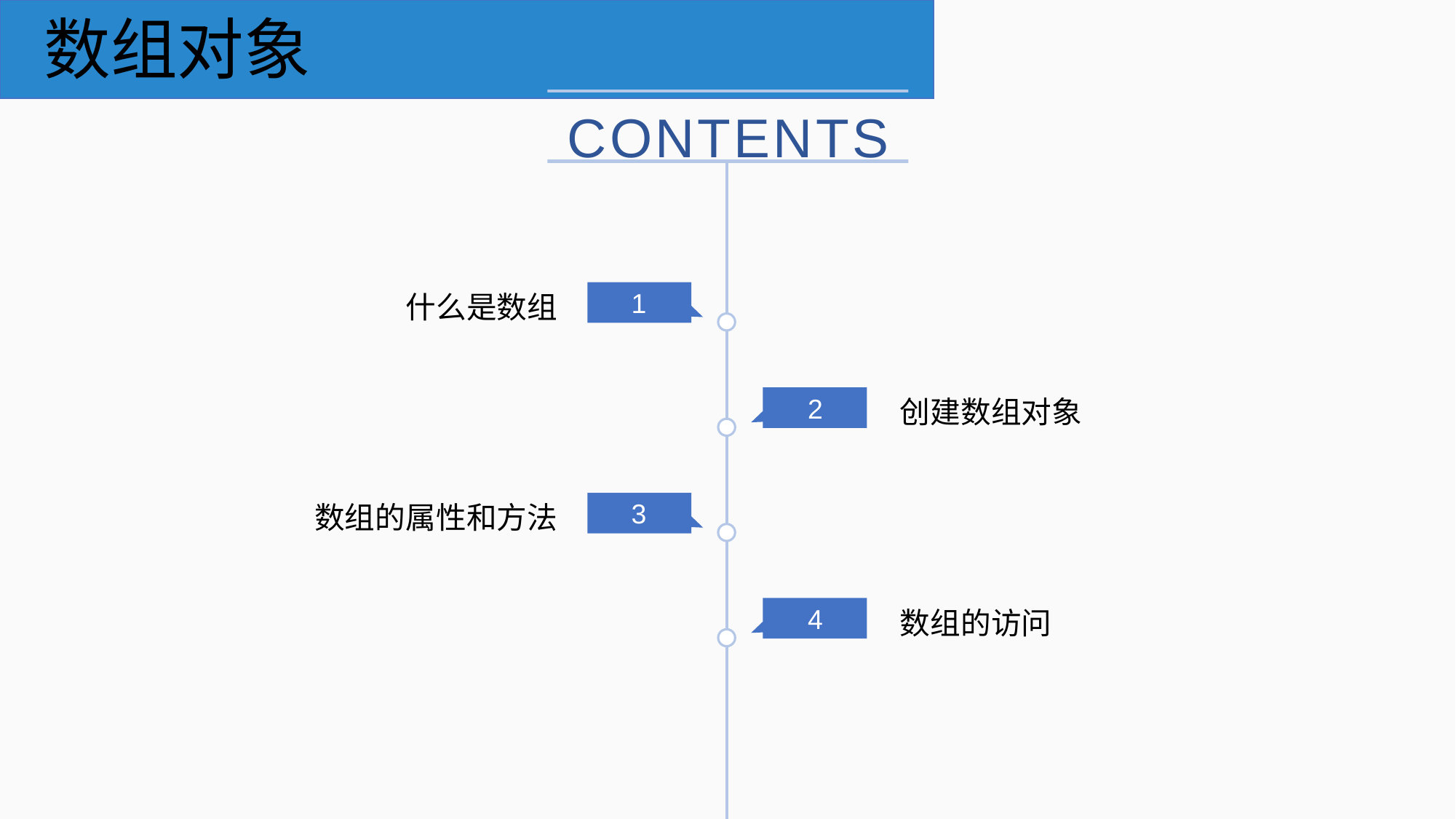

数组对象
CONTENTS

什么是数组
1

创建数组对象
2

数组的属性和方法
3

数组的访问
4